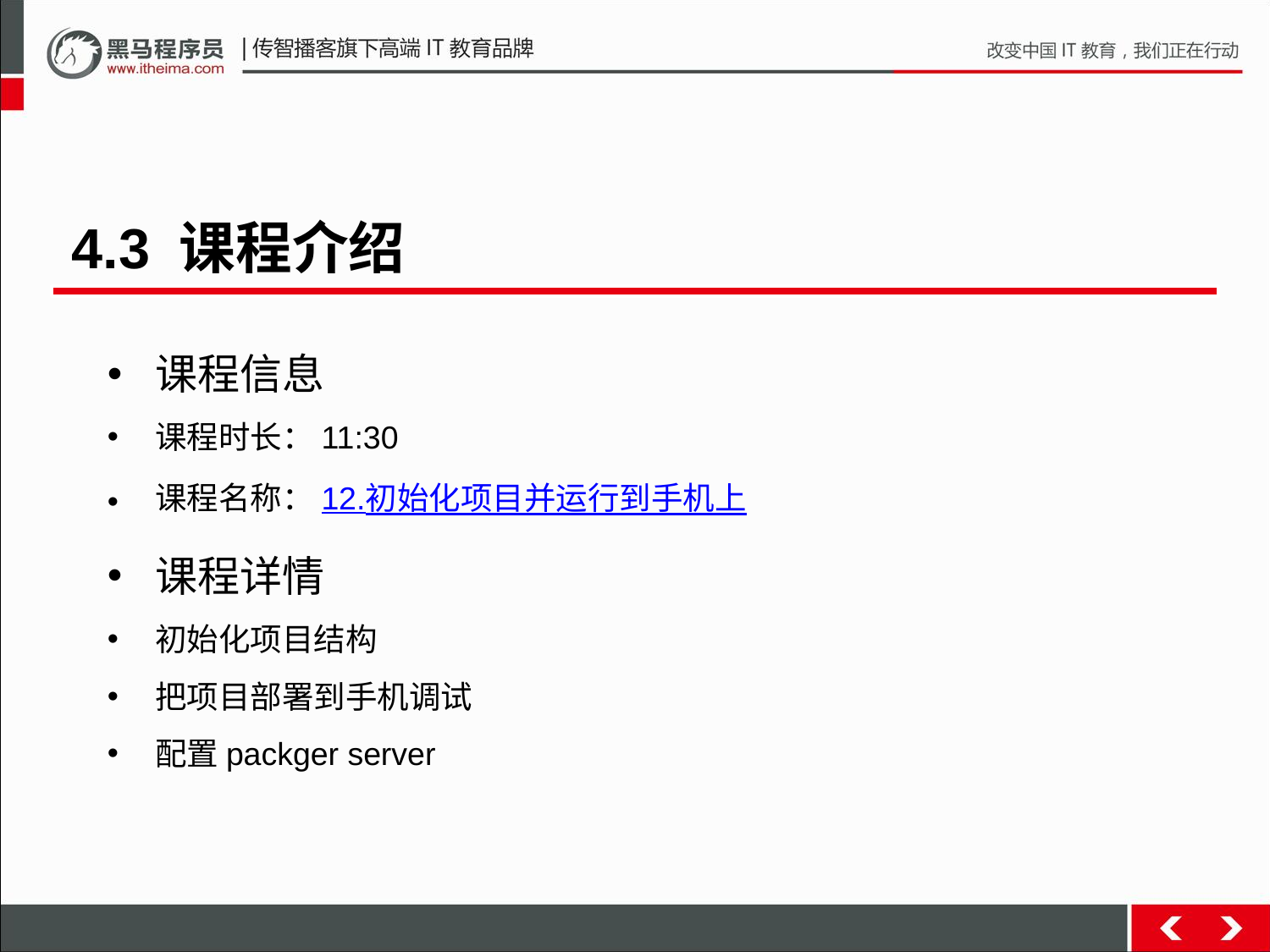

4.3 课程介绍
课程信息
课程时长：11:30
课程名称：12.初始化项目并运行到手机上
课程详情
初始化项目结构
把项目部署到手机调试
配置packger server